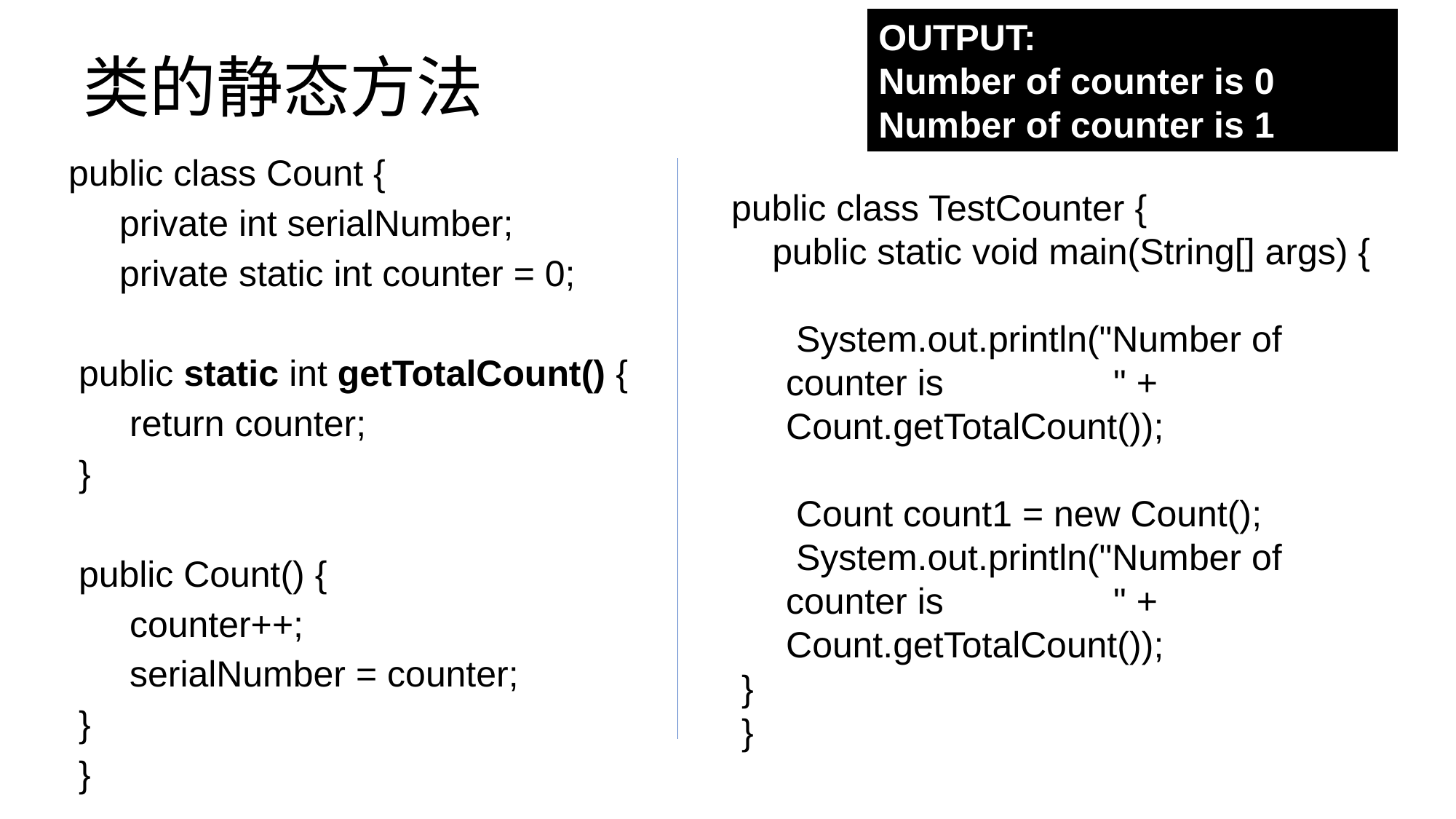

OUTPUT:
Number of counter is 0
Number of counter is 1
# 类的静态方法
public class Count {
     private int serialNumber;
     private static int counter = 0;

 public static int getTotalCount() {
      return counter;
 }

 public Count() {
      counter++;
      serialNumber = counter;
 }
 }
public class TestCounter {
    public static void main(String[] args) {

 System.out.println("Number of counter is 		" + Count.getTotalCount());

 Count count1 = new Count();
 System.out.println("Number of counter is 		" + Count.getTotalCount());
 }
 }